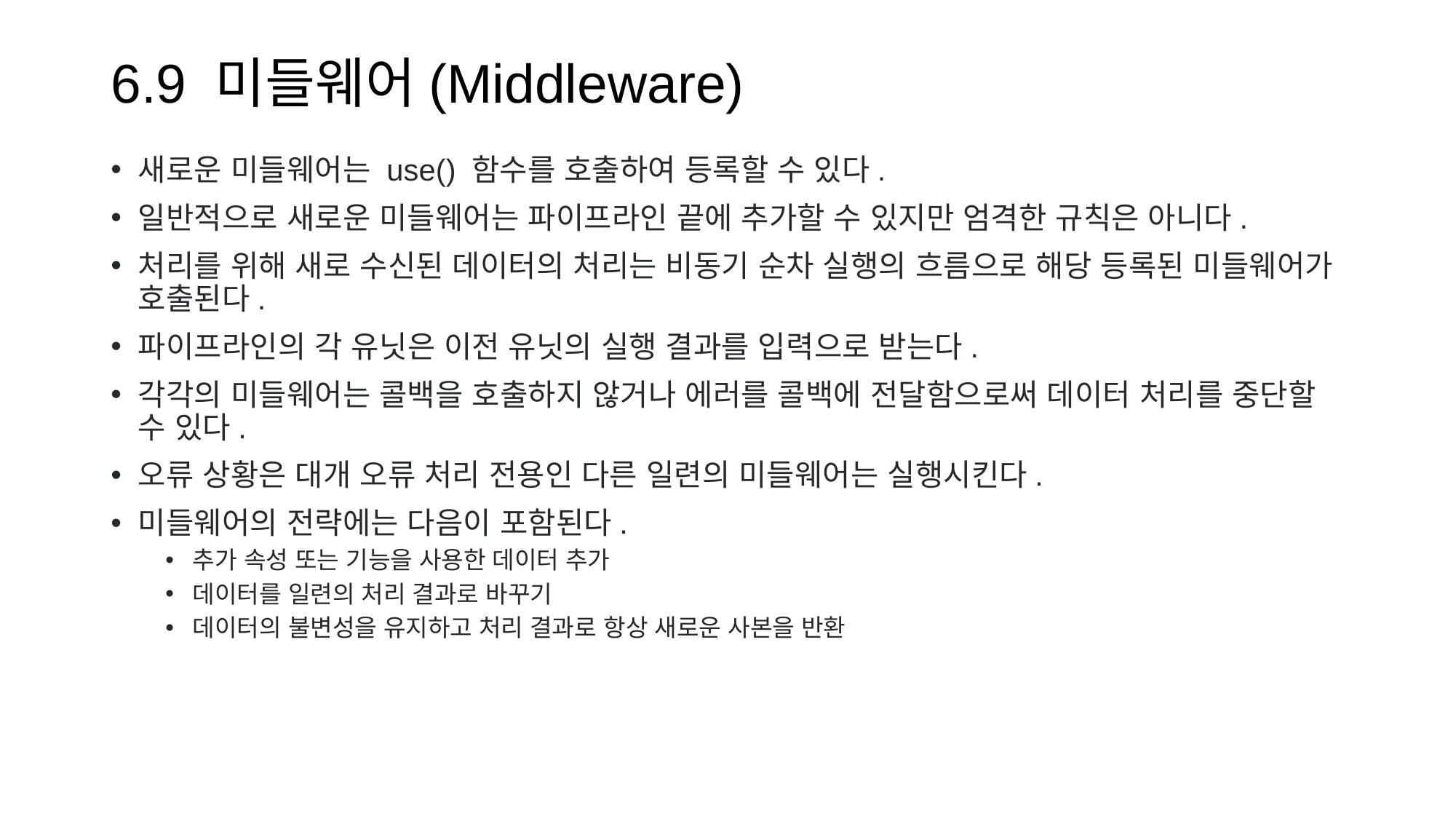

# 6.9 미들웨어(Middleware)
새로운 미들웨어는 use() 함수를 호출하여 등록할 수 있다.
일반적으로 새로운 미들웨어는 파이프라인 끝에 추가할 수 있지만 엄격한 규칙은 아니다.
처리를 위해 새로 수신된 데이터의 처리는 비동기 순차 실행의 흐름으로 해당 등록된 미들웨어가 호출된다.
파이프라인의 각 유닛은 이전 유닛의 실행 결과를 입력으로 받는다.
각각의 미들웨어는 콜백을 호출하지 않거나 에러를 콜백에 전달함으로써 데이터 처리를 중단할 수 있다.
오류 상황은 대개 오류 처리 전용인 다른 일련의 미들웨어는 실행시킨다.
미들웨어의 전략에는 다음이 포함된다.
추가 속성 또는 기능을 사용한 데이터 추가
데이터를 일련의 처리 결과로 바꾸기
데이터의 불변성을 유지하고 처리 결과로 항상 새로운 사본을 반환